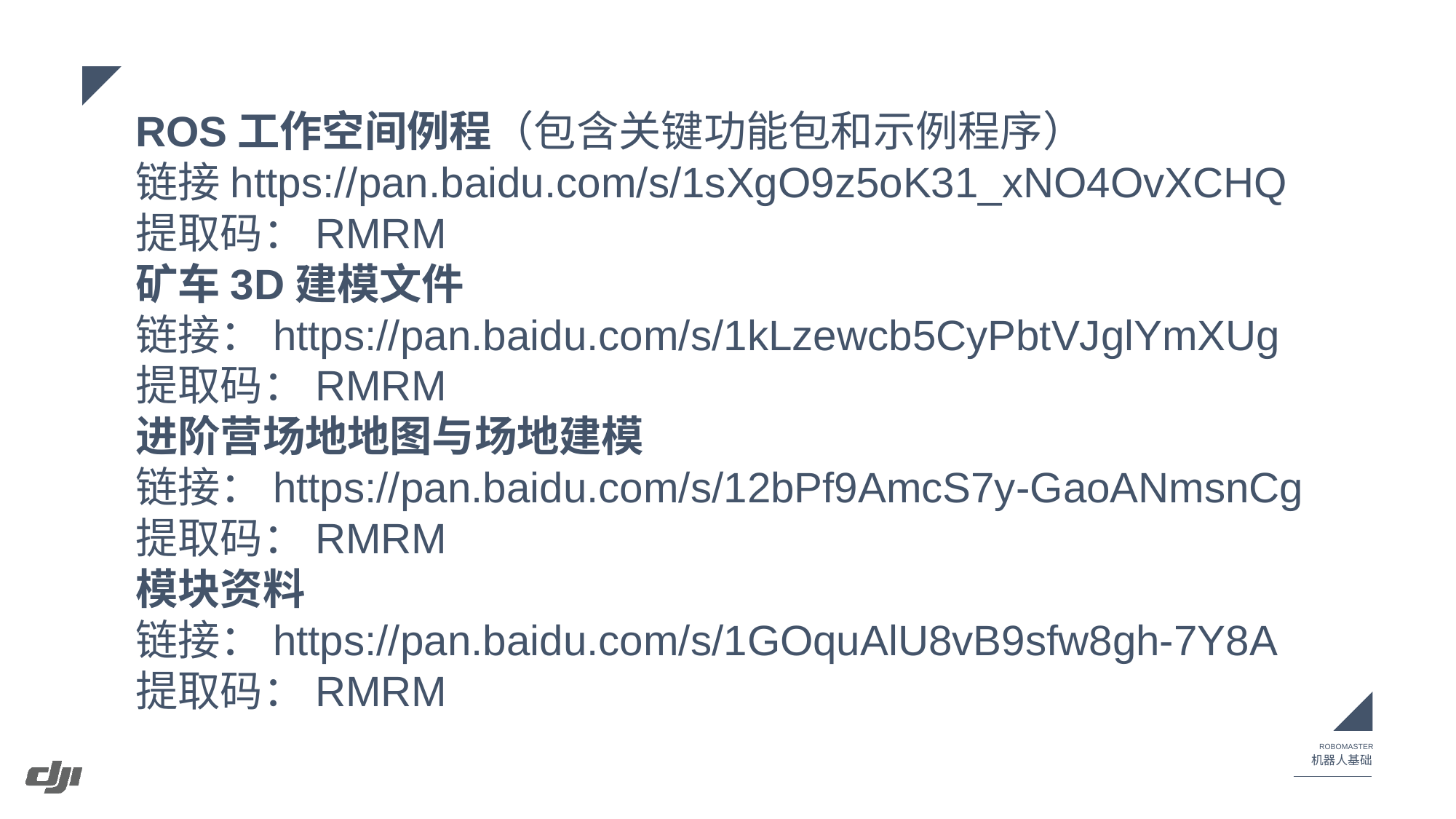

ROS工作空间例程（包含关键功能包和示例程序）
链接https://pan.baidu.com/s/1sXgO9z5oK31_xNO4OvXCHQ
提取码：RMRM
矿车3D建模文件
链接：https://pan.baidu.com/s/1kLzewcb5CyPbtVJglYmXUg
提取码：RMRM
进阶营场地地图与场地建模
链接：https://pan.baidu.com/s/12bPf9AmcS7y-GaoANmsnCg
提取码：RMRM
模块资料
链接：https://pan.baidu.com/s/1GOquAlU8vB9sfw8gh-7Y8A
提取码：RMRM

ROBOMASTER
机器人基础